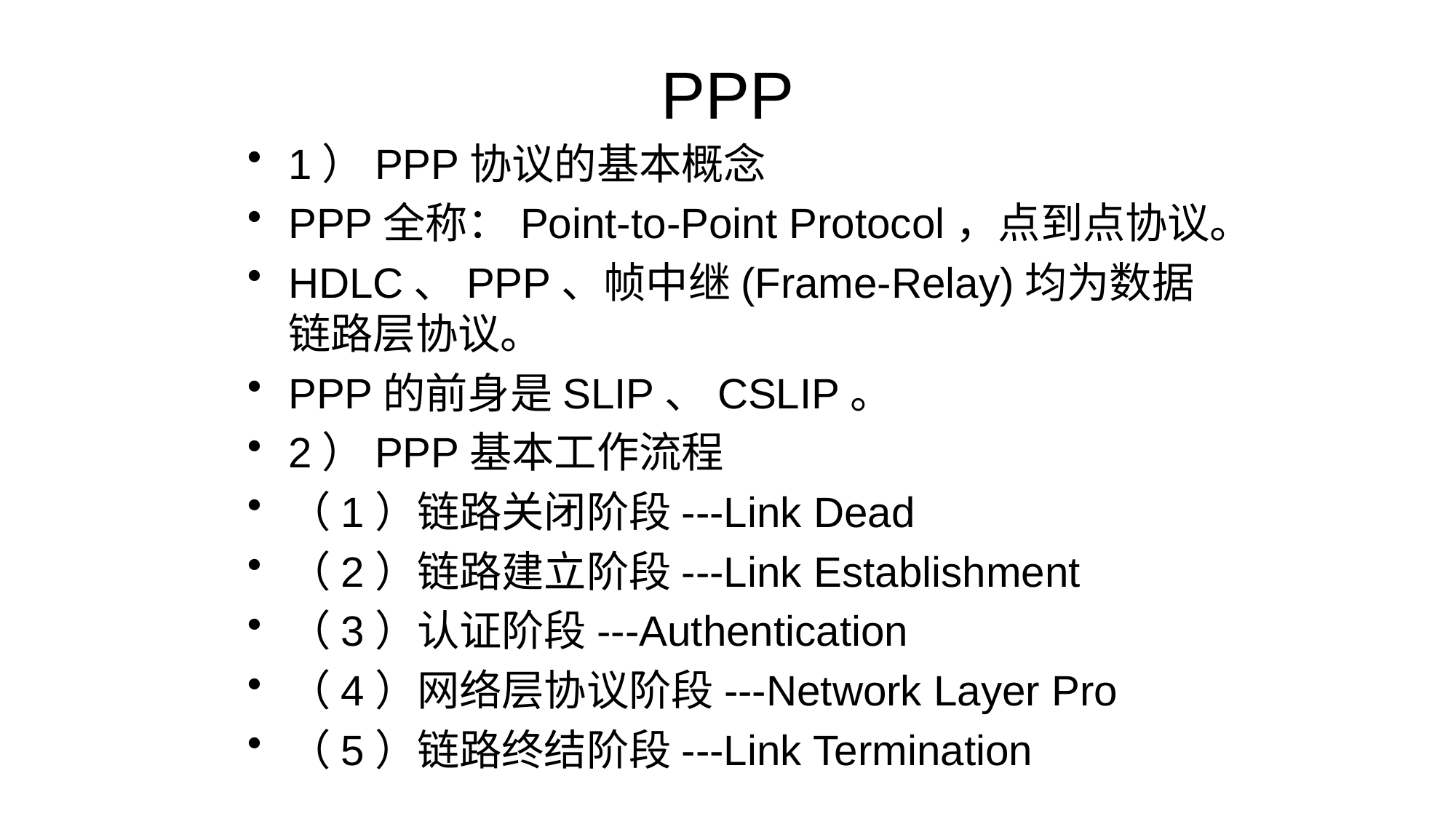

# PPP
1）PPP协议的基本概念
PPP全称：Point-to-Point Protocol，点到点协议。
HDLC、PPP、帧中继(Frame-Relay)均为数据链路层协议。
PPP的前身是SLIP、CSLIP。
2）PPP基本工作流程
（1）链路关闭阶段---Link Dead
（2）链路建立阶段---Link Establishment
（3）认证阶段---Authentication
（4）网络层协议阶段---Network Layer Pro
（5）链路终结阶段---Link Termination